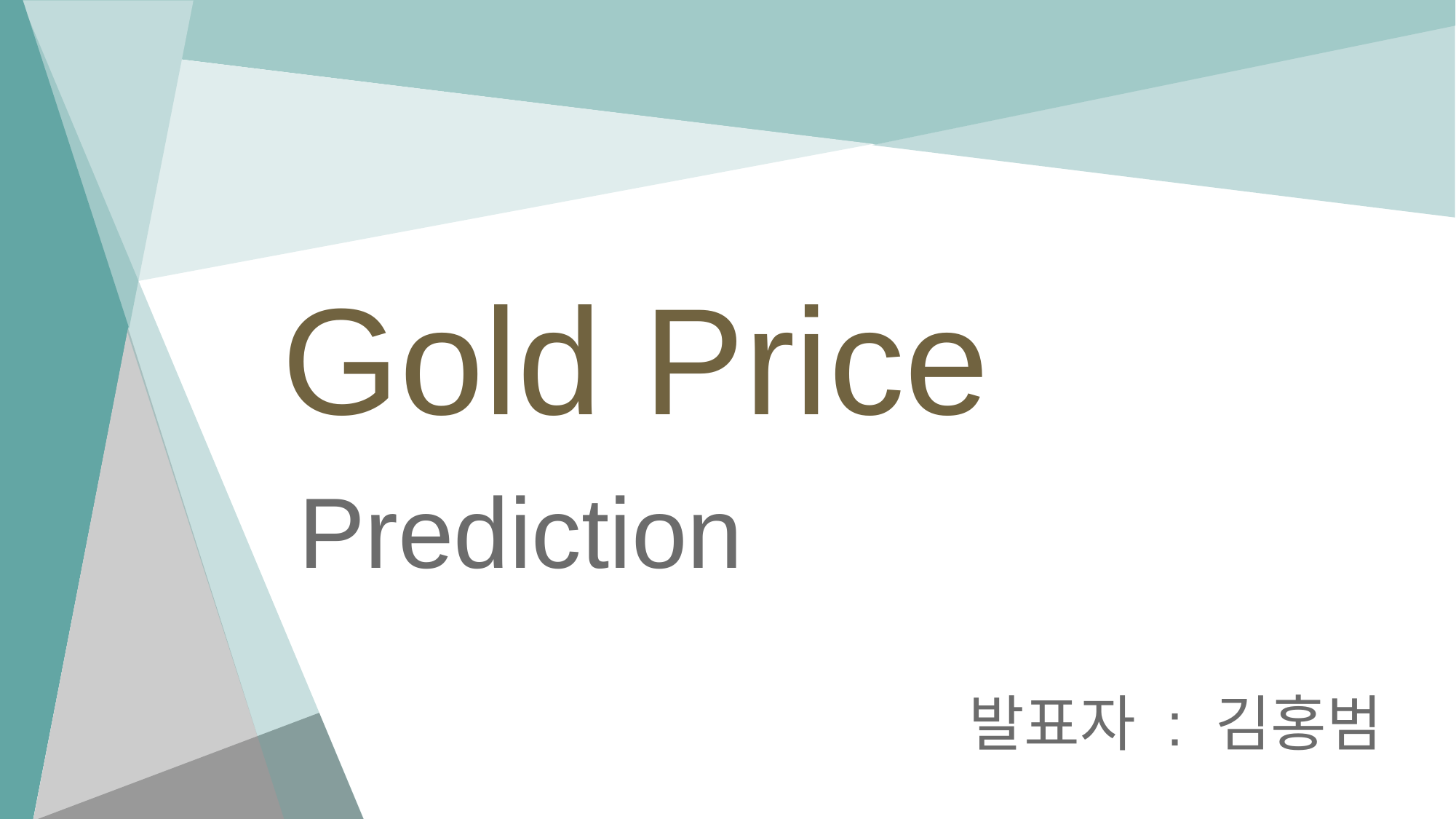

# Gold Price
Prediction

발표자 : 김홍범